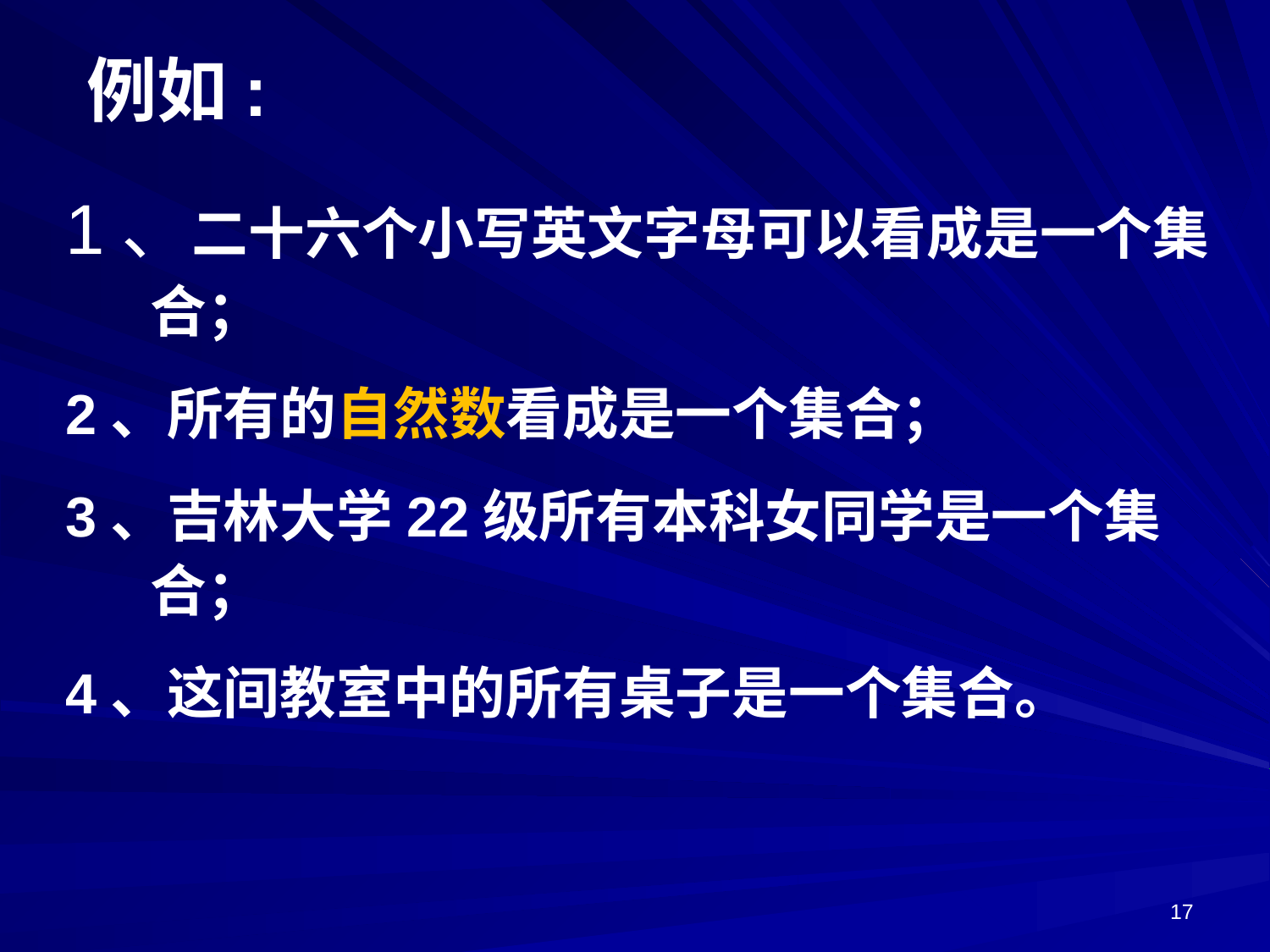

例如:
1、二十六个小写英文字母可以看成是一个集合；
2、所有的自然数看成是一个集合；
3、吉林大学22级所有本科女同学是一个集合；
4、这间教室中的所有桌子是一个集合。
17